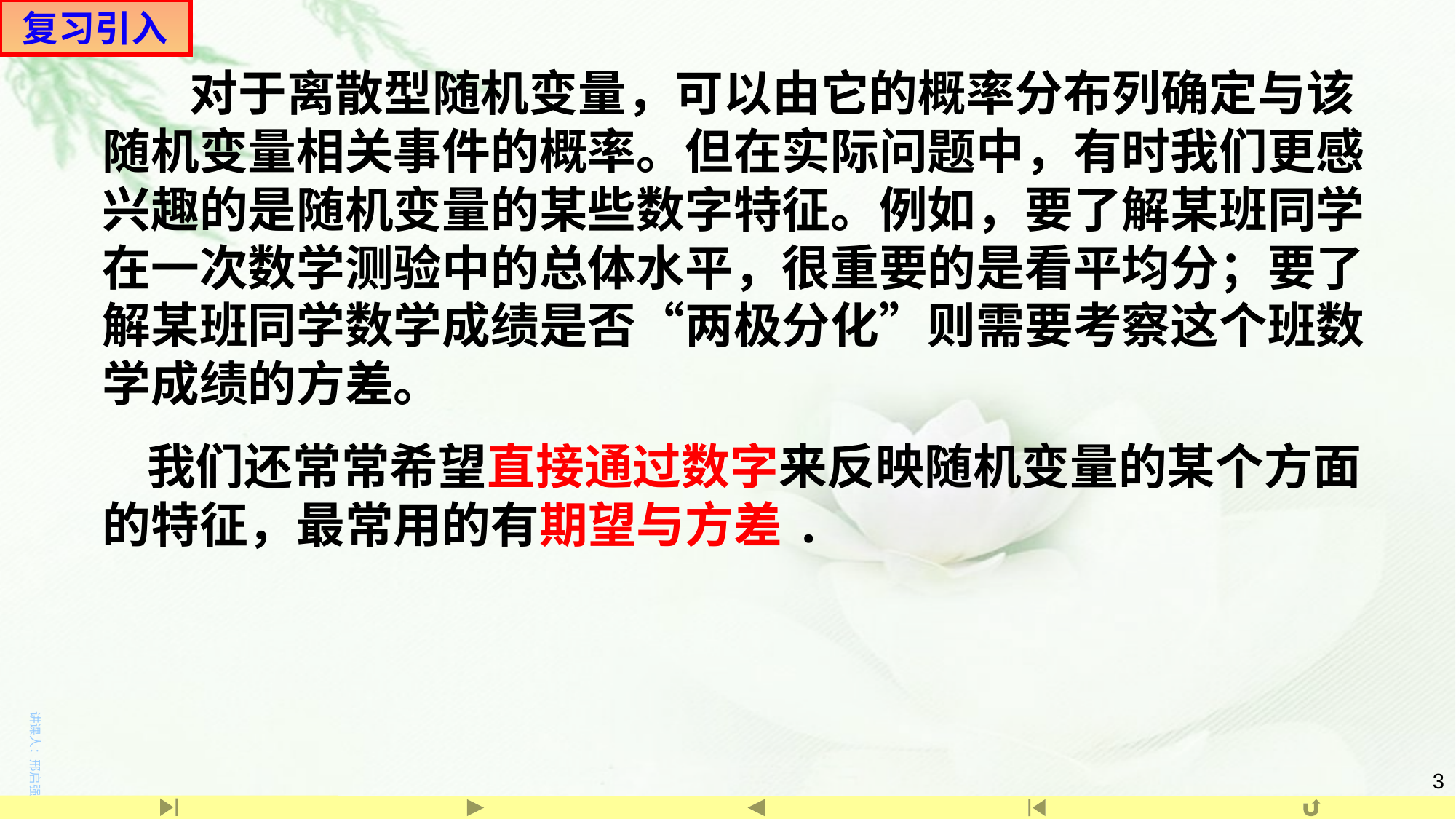

复习引入
        对于离散型随机变量，可以由它的概率分布列确定与该随机变量相关事件的概率。但在实际问题中，有时我们更感兴趣的是随机变量的某些数字特征。例如，要了解某班同学在一次数学测验中的总体水平，很重要的是看平均分；要了解某班同学数学成绩是否“两极分化”则需要考察这个班数学成绩的方差。
   我们还常常希望直接通过数字来反映随机变量的某个方面的特征，最常用的有期望与方差.